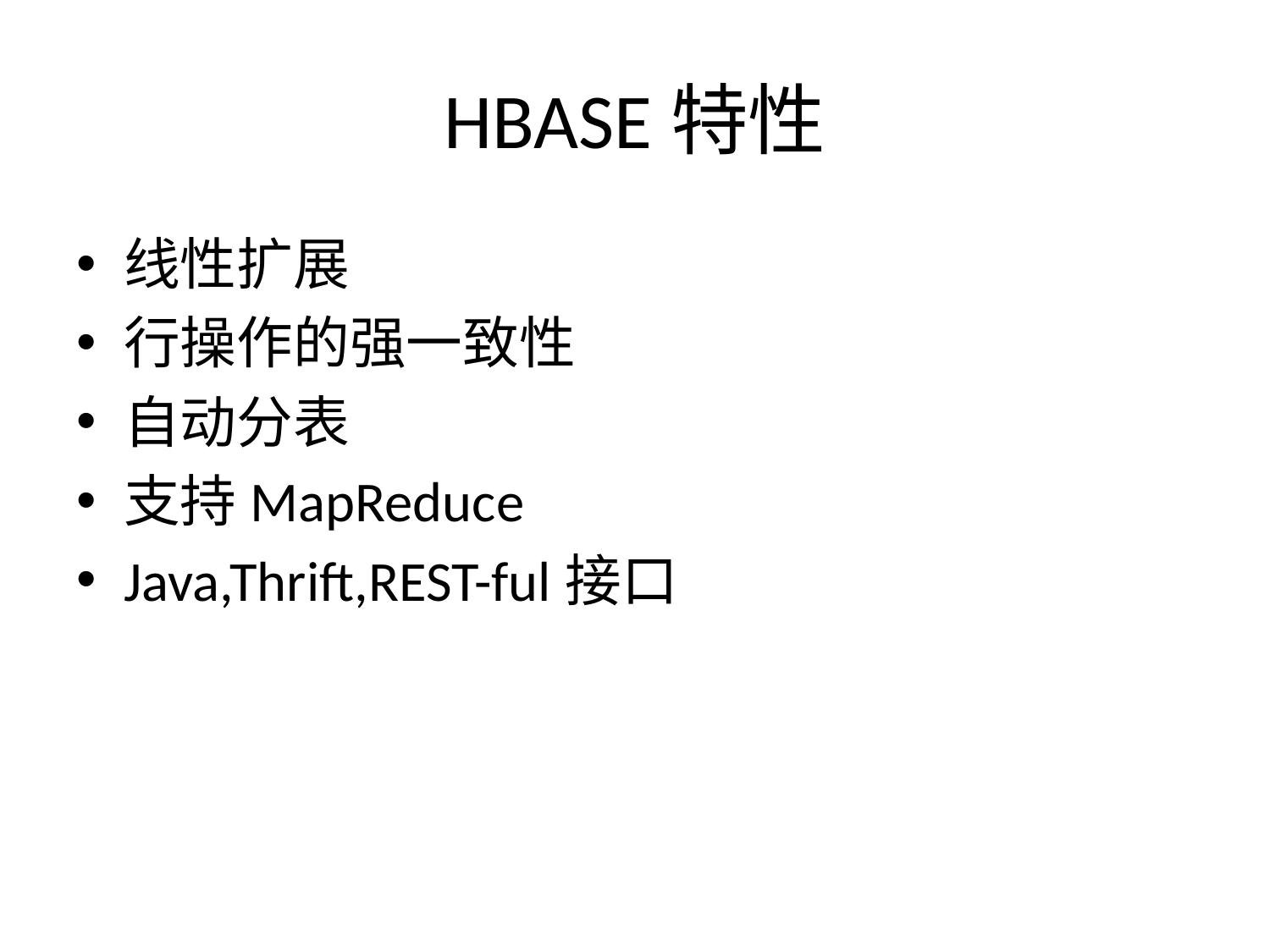

# HBASE特性
线性扩展
行操作的强一致性
自动分表
支持MapReduce
Java,Thrift,REST-ful接口